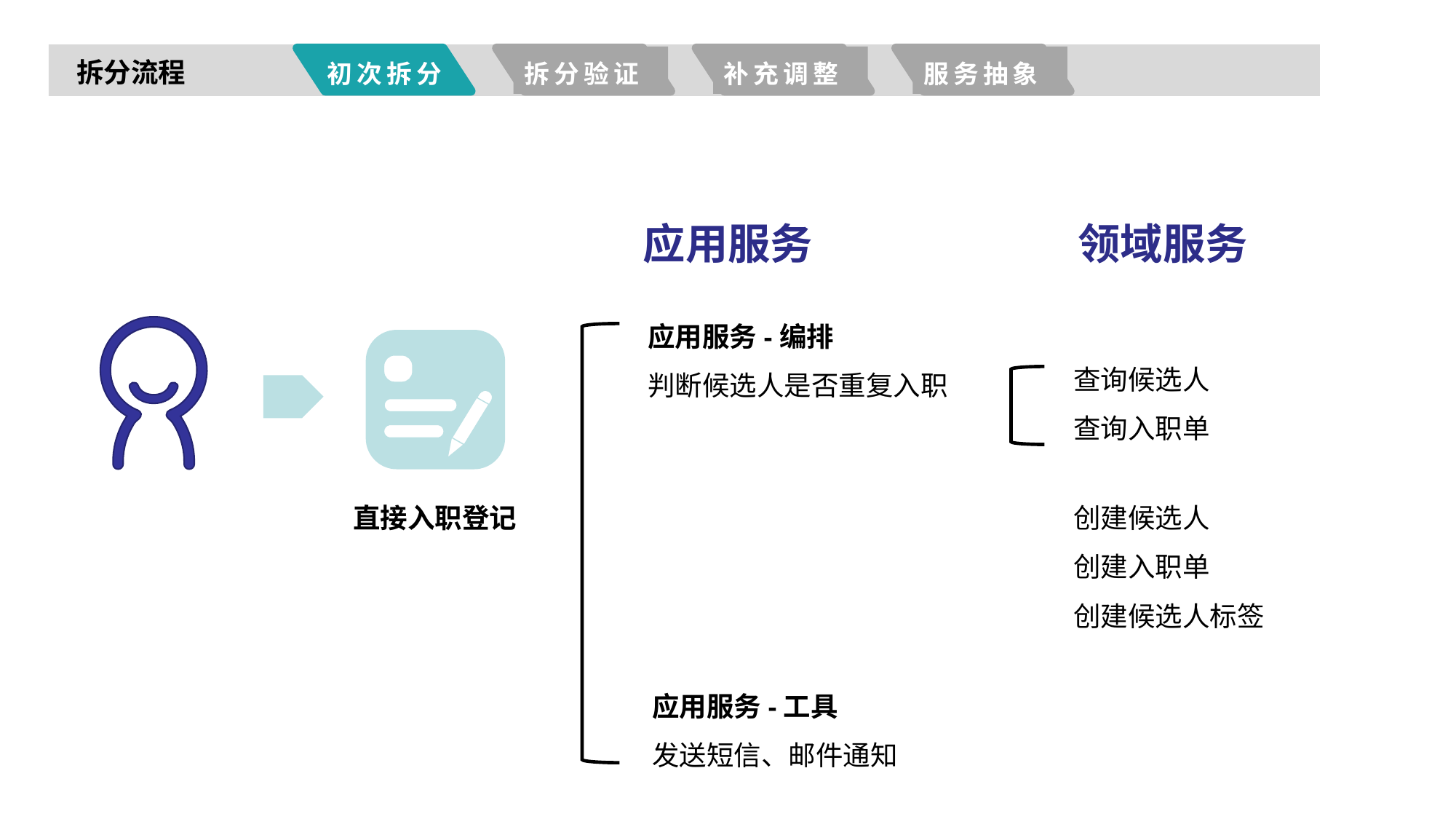

初次拆分
拆分验证
补充调整
服务抽象
拆分流程
应用服务
领域服务
应用服务-编排
判断候选人是否重复入职

查询候选人
查询入职单

创建候选人
创建入职单
创建候选人标签
直接入职登记
应用服务-工具
发送短信、邮件通知